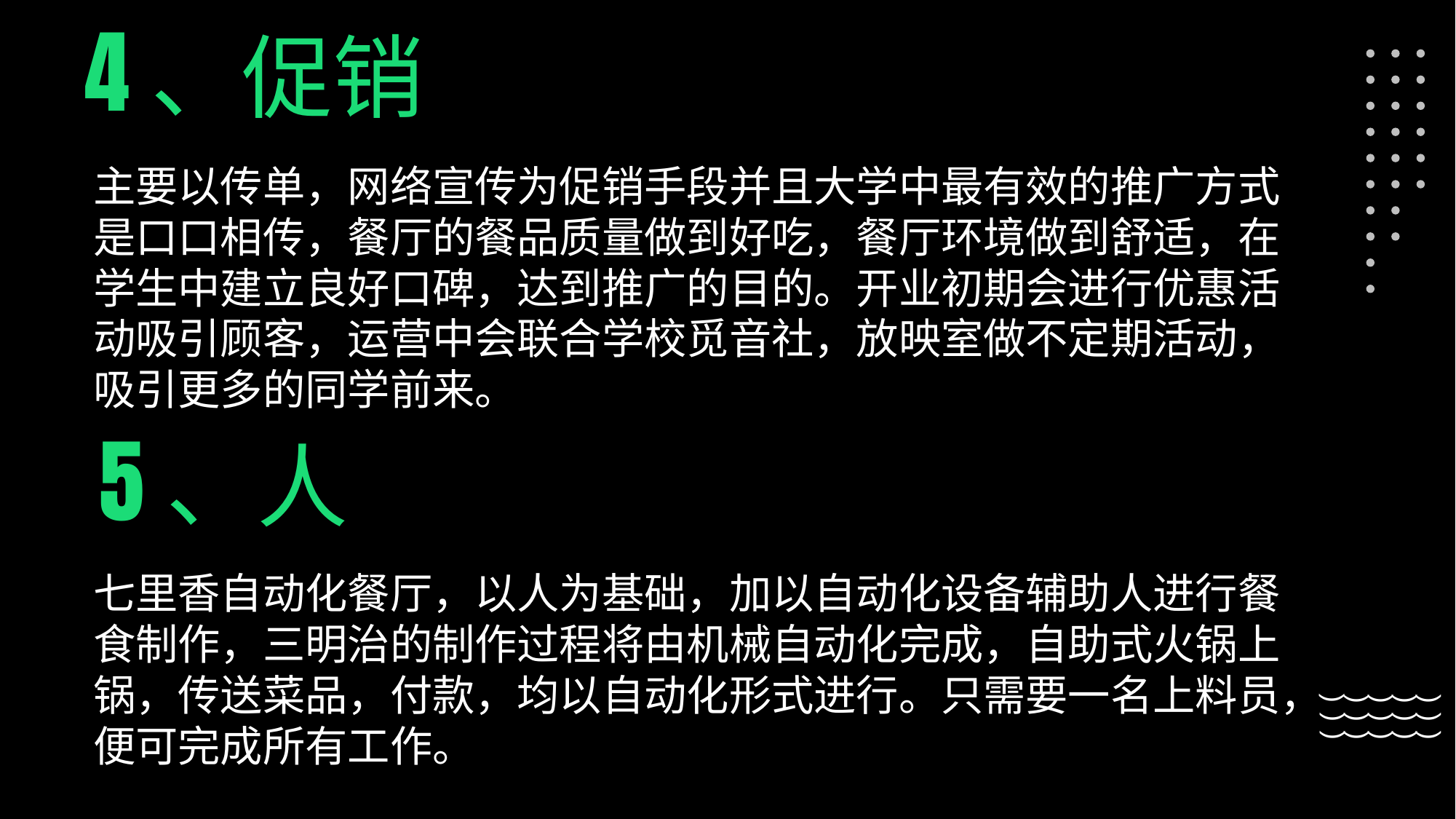

4、促销

主要以传单，网络宣传为促销手段并且大学中最有效的推广方式是口口相传，餐厅的餐品质量做到好吃，餐厅环境做到舒适，在学生中建立良好口碑，达到推广的目的。开业初期会进行优惠活动吸引顾客，运营中会联合学校觅音社，放映室做不定期活动，吸引更多的同学前来。

七里香自动化餐厅，以人为基础，加以自动化设备辅助人进行餐食制作，三明治的制作过程将由机械自动化完成，自助式火锅上锅，传送菜品，付款，均以自动化形式进行。只需要一名上料员，便可完成所有工作。
5、人
(
(
(
(
(
(
(
(
(
(
(
(
(
(
(